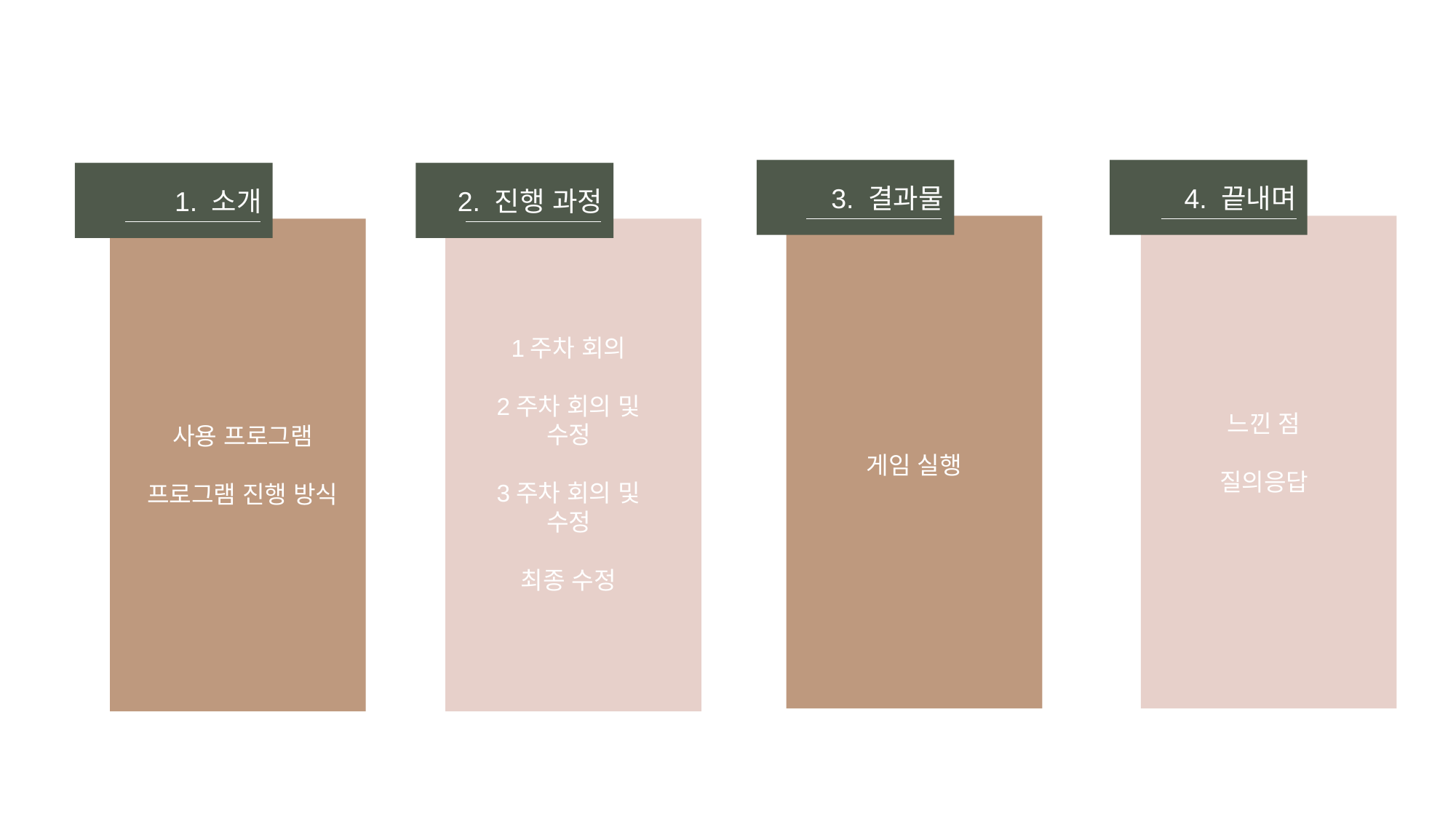

3. 결과물
4. 끝내며
1. 소개
2. 진행 과정

1주차 회의

2주차 회의 및 수정

3주차 회의 및 수정

최종 수정
느낀 점

질의응답
사용 프로그램

프로그램 진행 방식
게임 실행